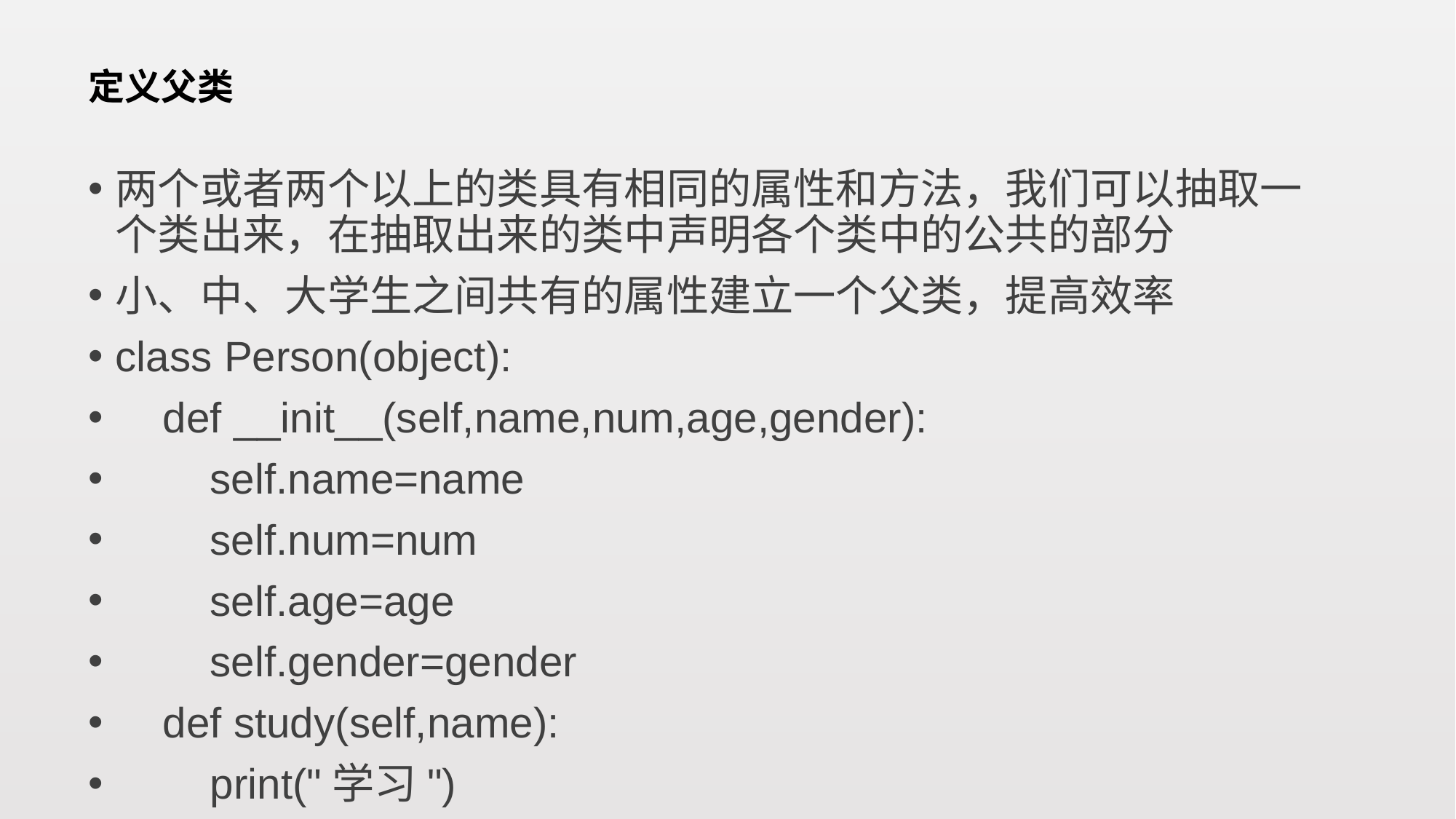

# 定义父类
两个或者两个以上的类具有相同的属性和方法，我们可以抽取一个类出来，在抽取出来的类中声明各个类中的公共的部分
小、中、大学生之间共有的属性建立一个父类，提高效率
class Person(object):
    def __init__(self,name,num,age,gender):
        self.name=name
        self.num=num
        self.age=age
        self.gender=gender
    def study(self,name):
        print("学习")